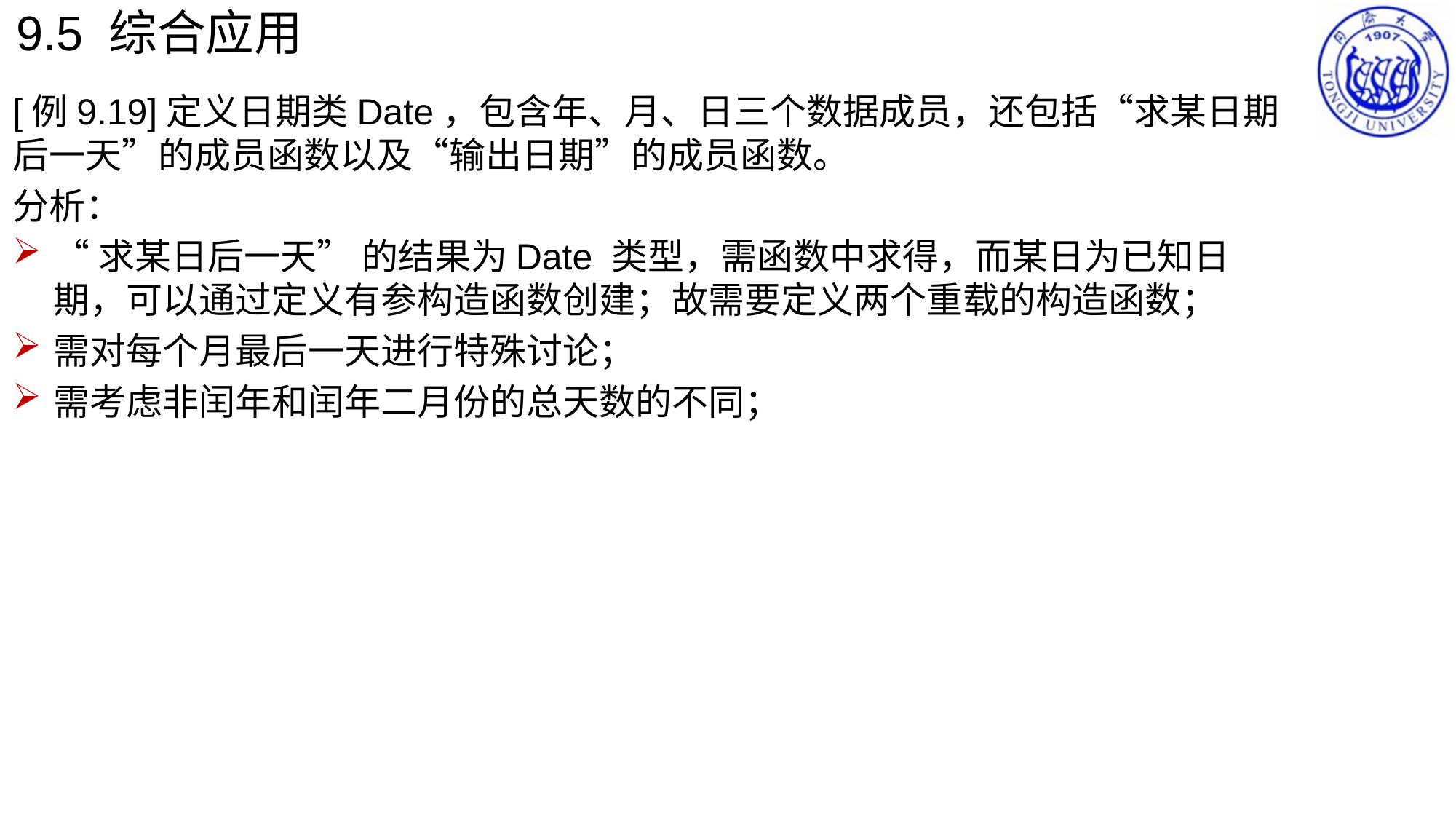

9.5 综合应用
[例9.19]定义日期类Date，包含年、月、日三个数据成员，还包括“求某日期后一天”的成员函数以及“输出日期”的成员函数。
分析：
“求某日后一天” 的结果为Date 类型，需函数中求得，而某日为已知日期，可以通过定义有参构造函数创建；故需要定义两个重载的构造函数；
需对每个月最后一天进行特殊讨论；
需考虑非闰年和闰年二月份的总天数的不同；